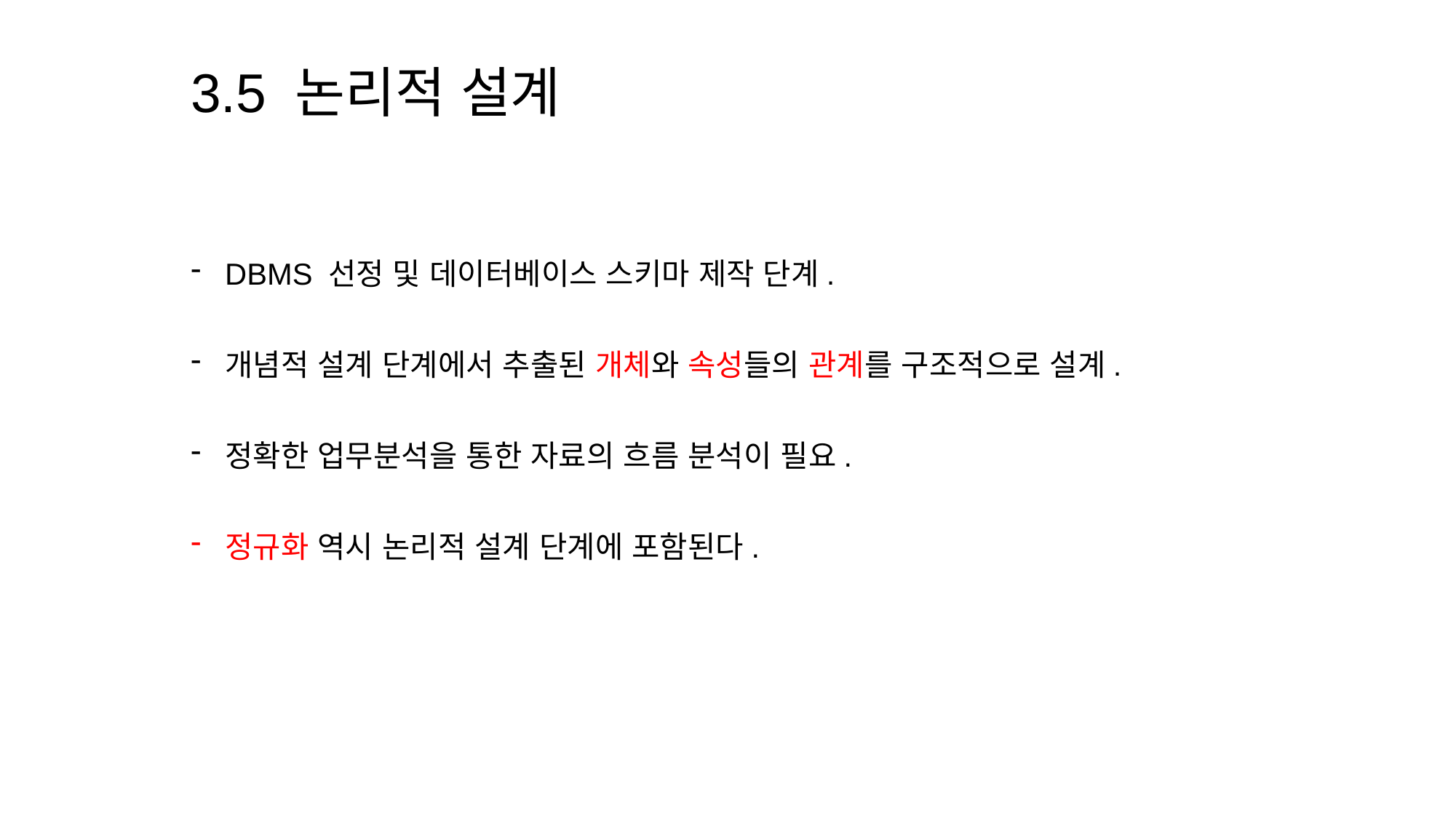

3.5 논리적 설계
DBMS 선정 및 데이터베이스 스키마 제작 단계.
개념적 설계 단계에서 추출된 개체와 속성들의 관계를 구조적으로 설계.
정확한 업무분석을 통한 자료의 흐름 분석이 필요.
정규화 역시 논리적 설계 단계에 포함된다.